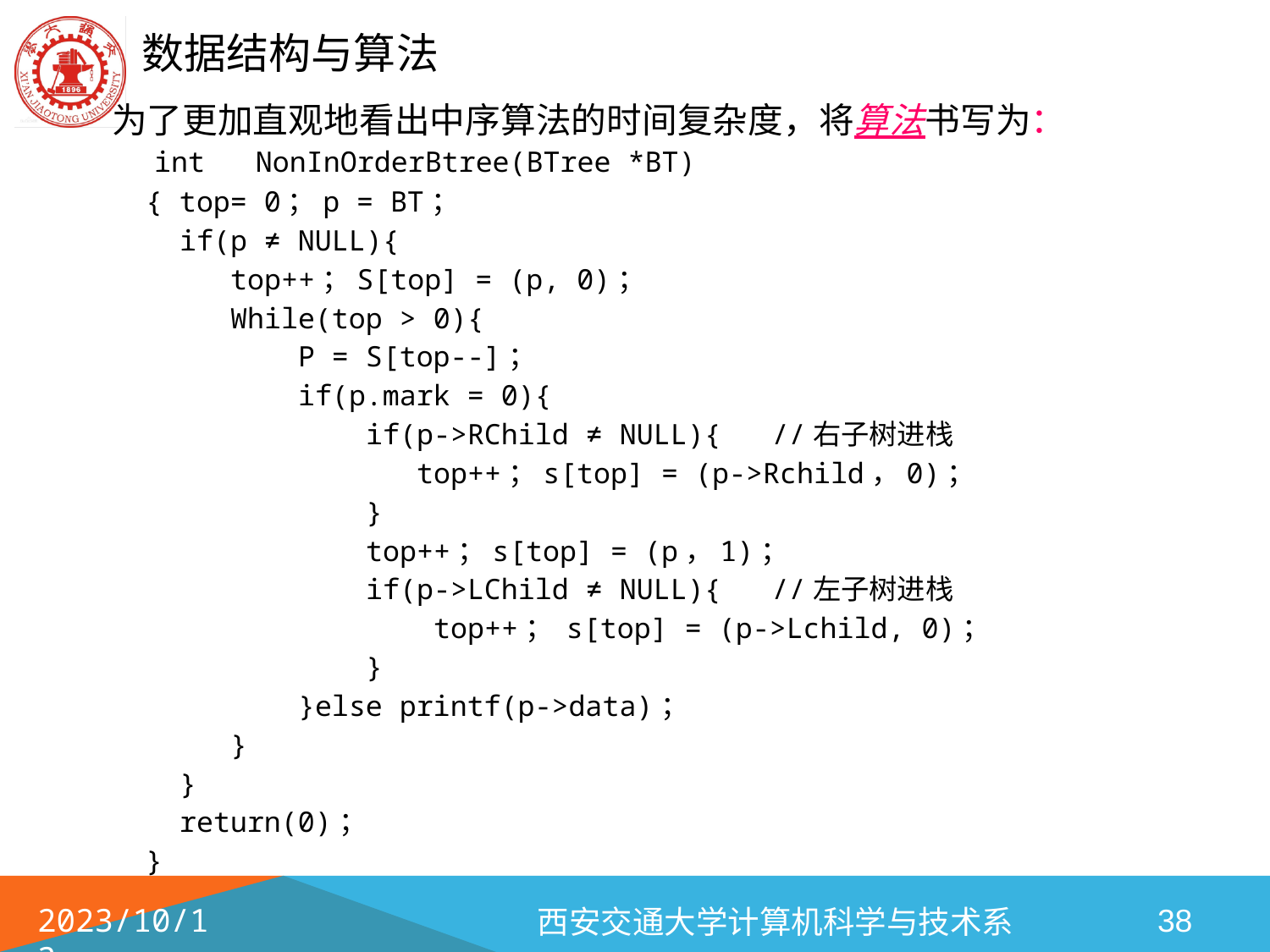

为了更加直观地看出中序算法的时间复杂度，将算法书写为：
  int   NonInOrderBtree(BTree *BT)
  { top= 0；p = BT；
    if(p ≠ NULL){
       top++；S[top] = (p, 0)；
       While(top > 0){
           P = S[top--]；
           if(p.mark = 0){
               if(p->RChild ≠ NULL){   //右子树进栈
                  top++；s[top] = (p->Rchild，0)；
               }
               top++；s[top] = (p，1)；
               if(p->LChild ≠ NULL){   //左子树进栈
                   top++； s[top] = (p->Lchild, 0)；
               }
           }else printf(p->data)；
       }
    }
    return(0)；
  }